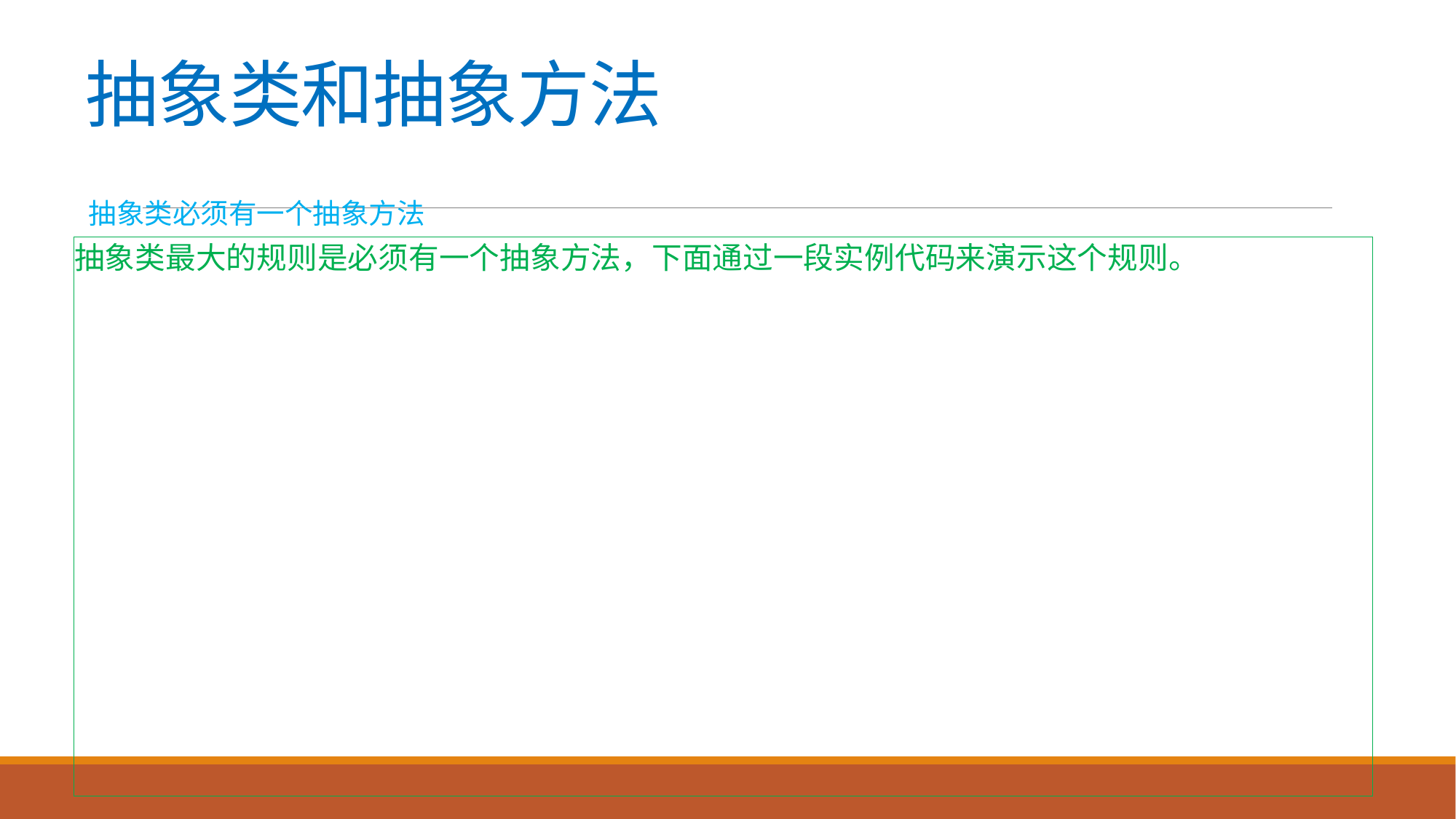

# 抽象类和抽象方法

抽象类必须有一个抽象方法
抽象类最大的规则是必须有一个抽象方法，下面通过一段实例代码来演示这个规则。